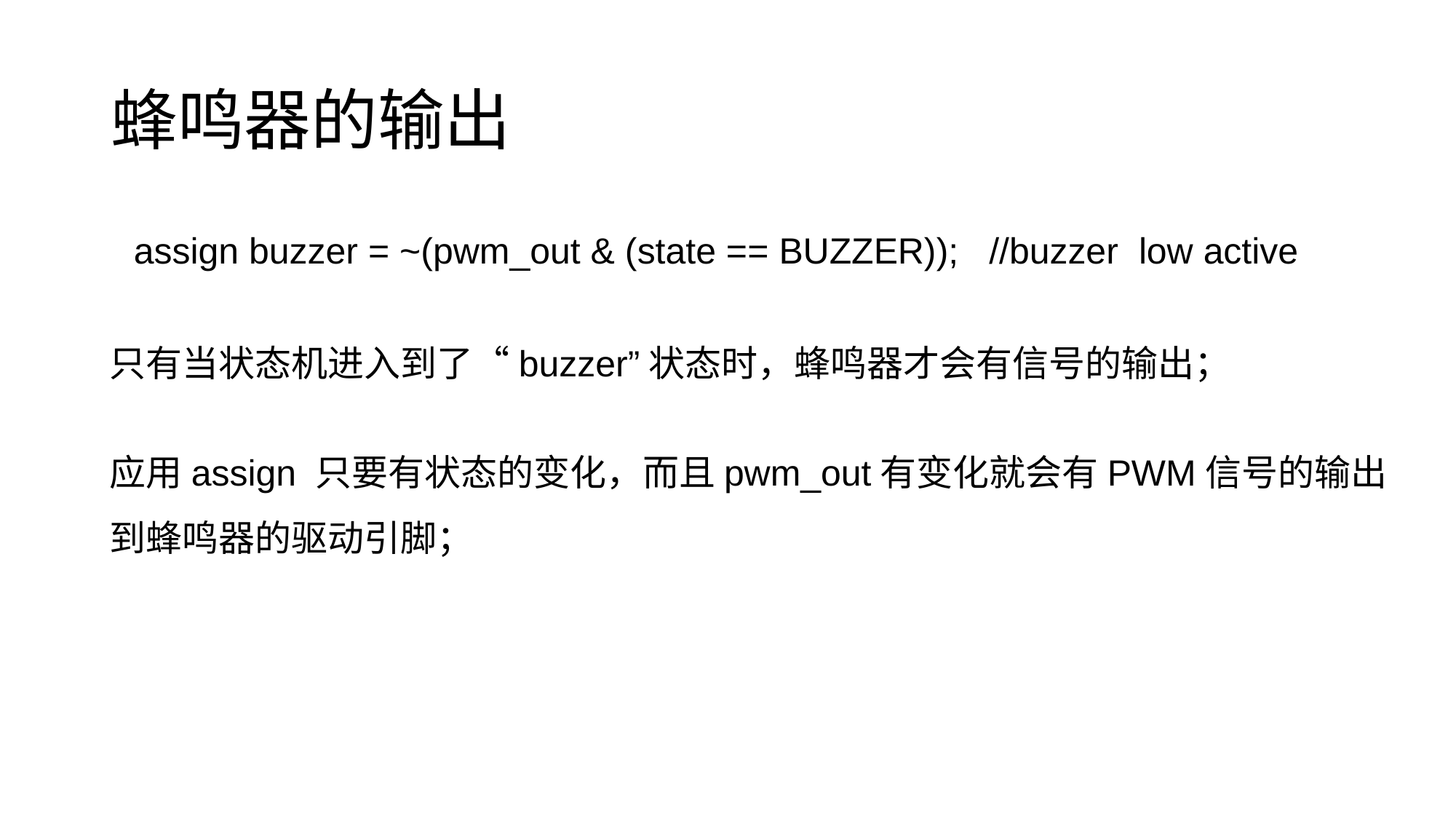

# 蜂鸣器的输出
assign buzzer = ~(pwm_out & (state == BUZZER));   //buzzer  low active
只有当状态机进入到了“buzzer”状态时，蜂鸣器才会有信号的输出；

应用assign 只要有状态的变化，而且pwm_out有变化就会有PWM信号的输出到蜂鸣器的驱动引脚；